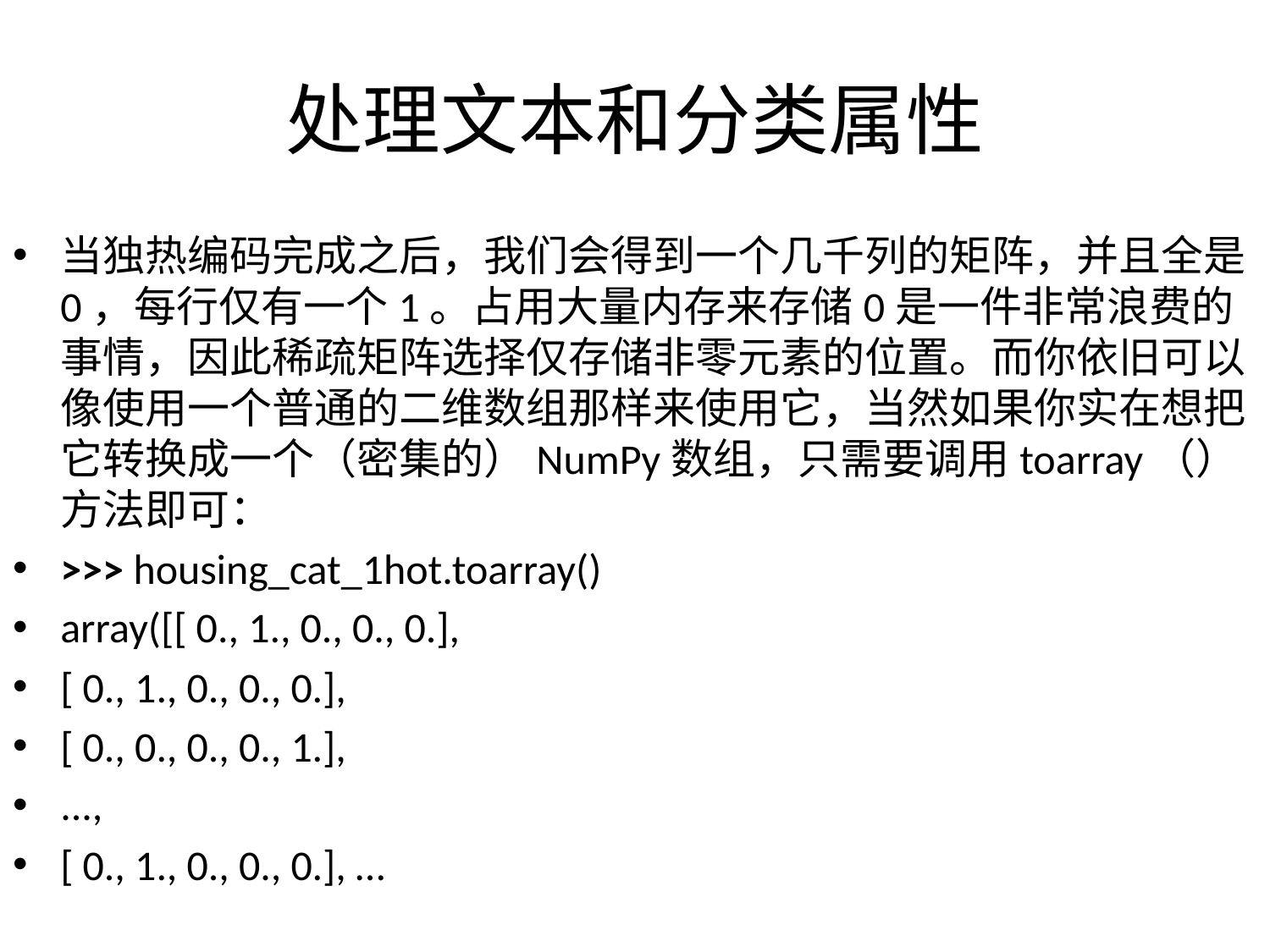

# 处理文本和分类属性
当独热编码完成之后，我们会得到一个几千列的矩阵，并且全是0，每行仅有一个1。占用大量内存来存储0是一件非常浪费的事情，因此稀疏矩阵选择仅存储非零元素的位置。而你依旧可以像使用一个普通的二维数组那样来使用它，当然如果你实在想把它转换成一个（密集的）NumPy数组，只需要调用toarray（）方法即可：
>>> housing_cat_1hot.toarray()
array([[ 0., 1., 0., 0., 0.],
[ 0., 1., 0., 0., 0.],
[ 0., 0., 0., 0., 1.],
...,
[ 0., 1., 0., 0., 0.], …